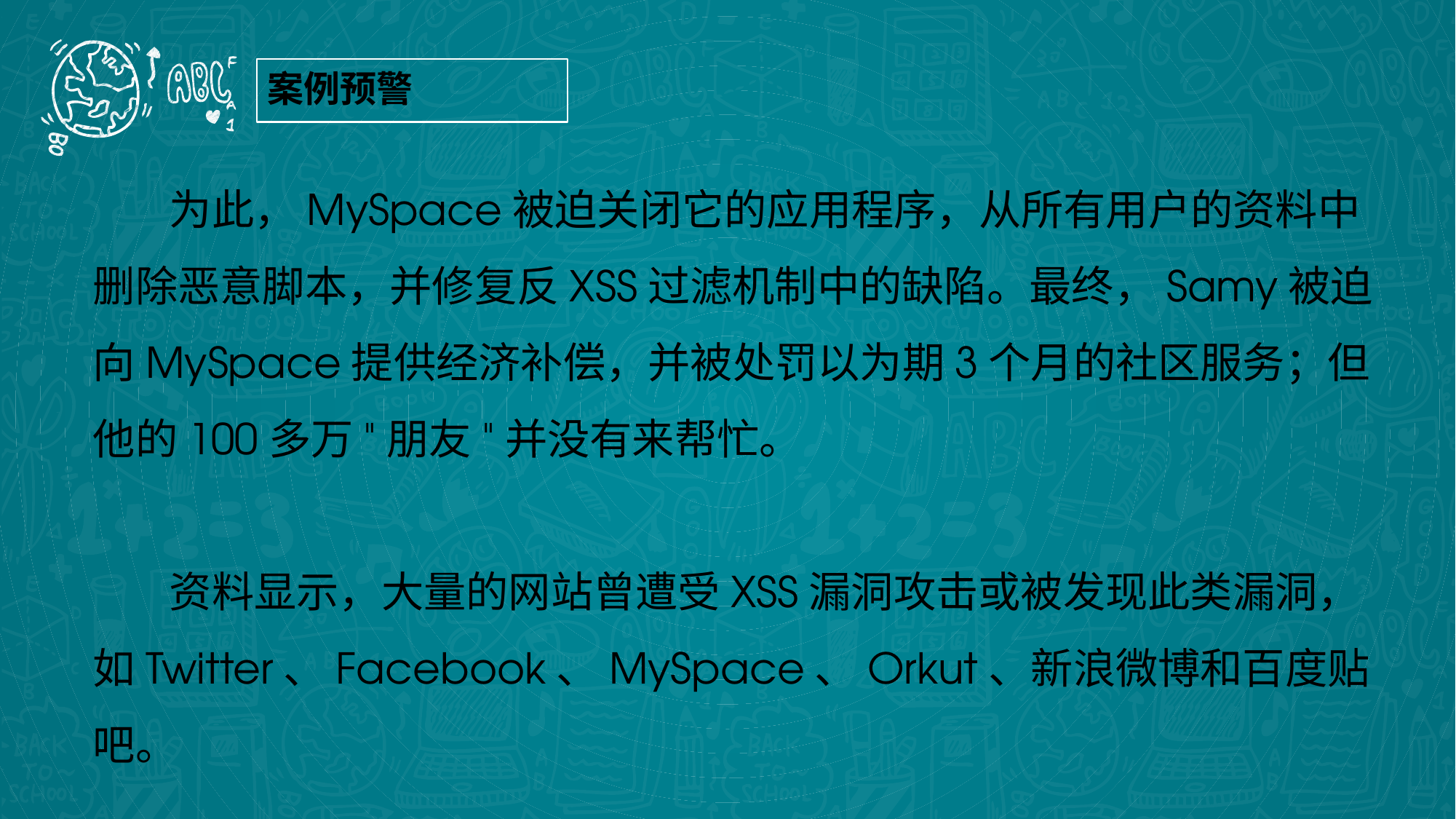

案例预警
       为此，MySpace被迫关闭它的应用程序，从所有用户的资料中删除恶意脚本，并修复反XSS过滤机制中的缺陷。最终，Samy被迫向MySpace提供经济补偿，并被处罚以为期3个月的社区服务；但他的100多万"朋友"并没有来帮忙。

       资料显示，大量的网站曾遭受XSS漏洞攻击或被发现此类漏洞，如Twitter、Facebook、MySpace、Orkut、新浪微博和百度贴吧。